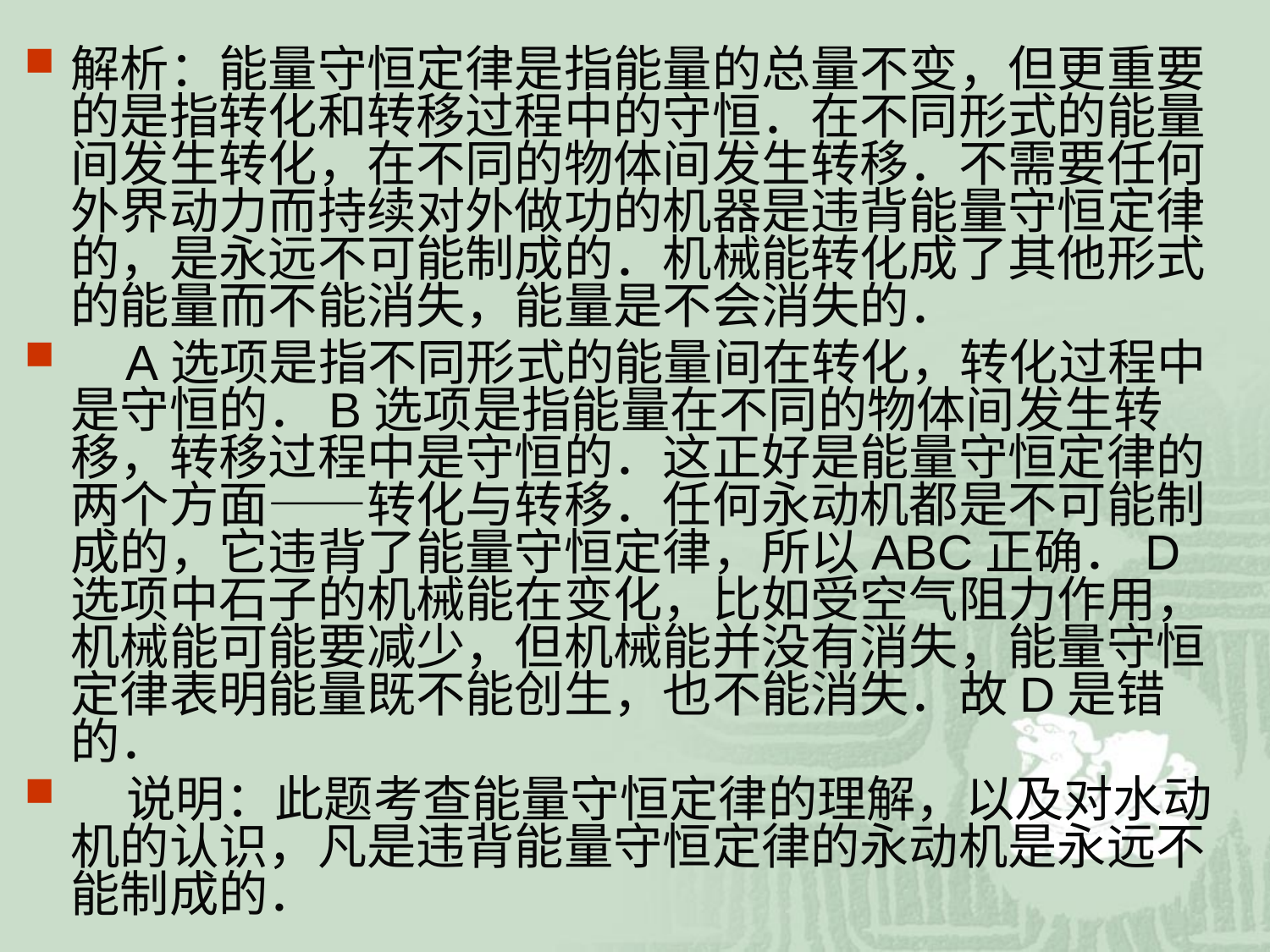

解析：能量守恒定律是指能量的总量不变，但更重要的是指转化和转移过程中的守恒．在不同形式的能量间发生转化，在不同的物体间发生转移．不需要任何外界动力而持续对外做功的机器是违背能量守恒定律的，是永远不可能制成的．机械能转化成了其他形式的能量而不能消失，能量是不会消失的．
    A选项是指不同形式的能量间在转化，转化过程中是守恒的．B选项是指能量在不同的物体间发生转移，转移过程中是守恒的．这正好是能量守恒定律的两个方面——转化与转移．任何永动机都是不可能制成的，它违背了能量守恒定律，所以ABC正确．D选项中石子的机械能在变化，比如受空气阻力作用，机械能可能要减少，但机械能并没有消失，能量守恒定律表明能量既不能创生，也不能消失．故D是错的．
    说明：此题考查能量守恒定律的理解，以及对水动机的认识，凡是违背能量守恒定律的永动机是永远不能制成的．